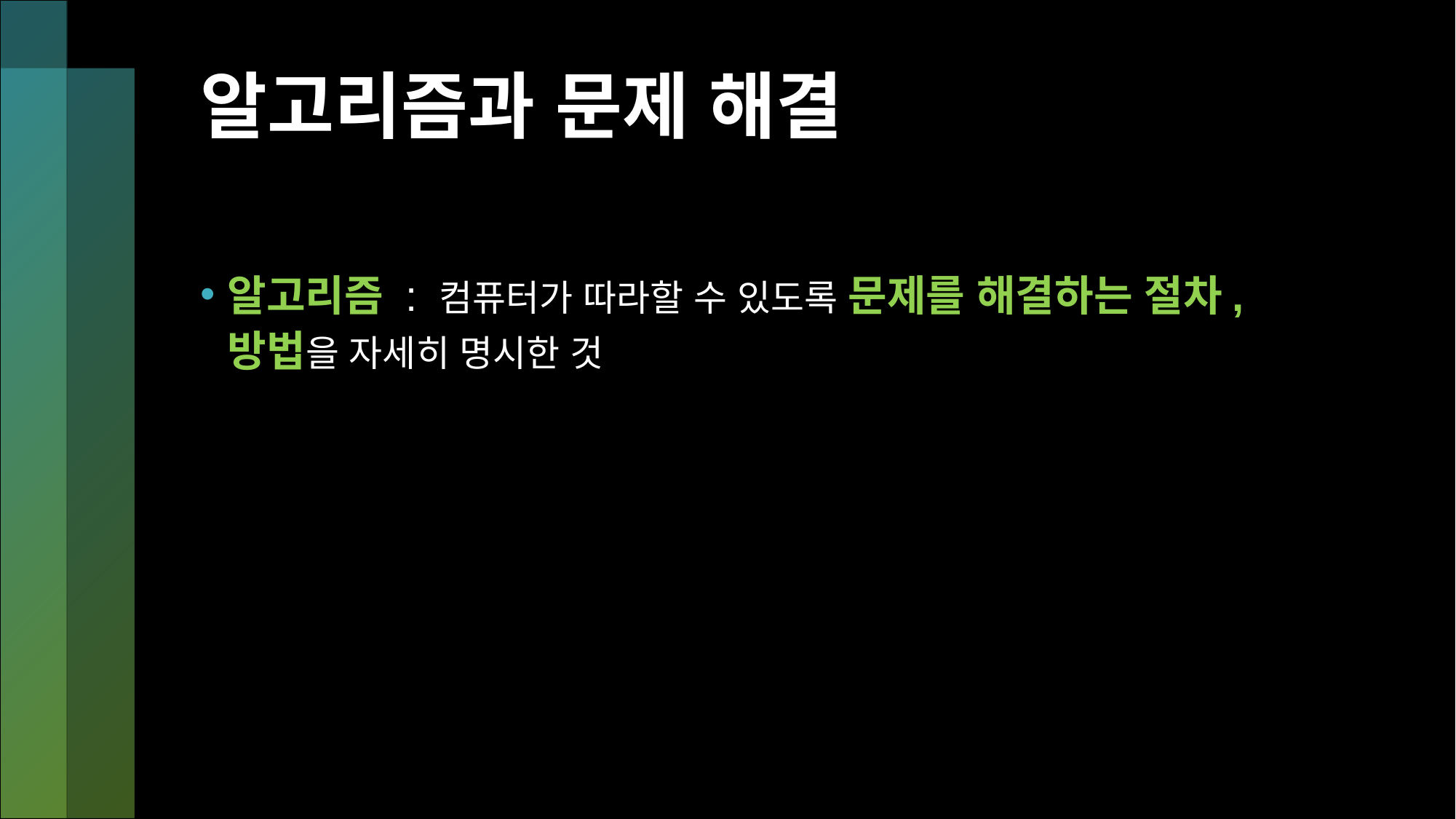

# 알고리즘과 문제 해결
알고리즘 : 컴퓨터가 따라할 수 있도록 문제를 해결하는 절차, 방법을 자세히 명시한 것